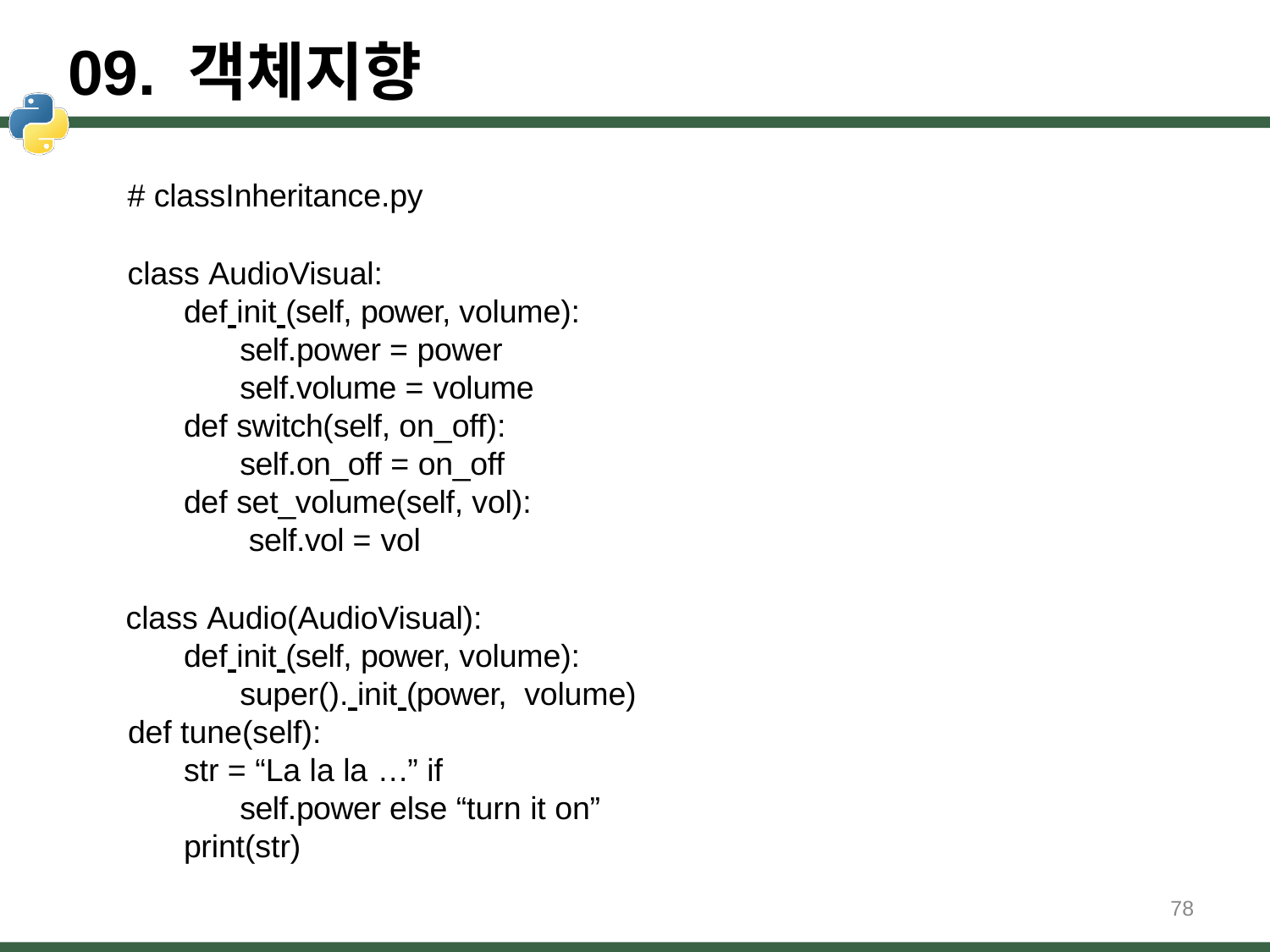

# 09. 객체지향

# classInheritance.py

class AudioVisual:
def init (self, power, volume):  self.power = power  self.volume = volume
def switch(self, on_off):  self.on_off = on_off
def set_volume(self, vol):  self.vol = vol

class Audio(AudioVisual):
def init (self, power, volume):  super(). init (power, volume)
def tune(self):
str = “La la la …” if	self.power else “turn it on”
print(str)
78